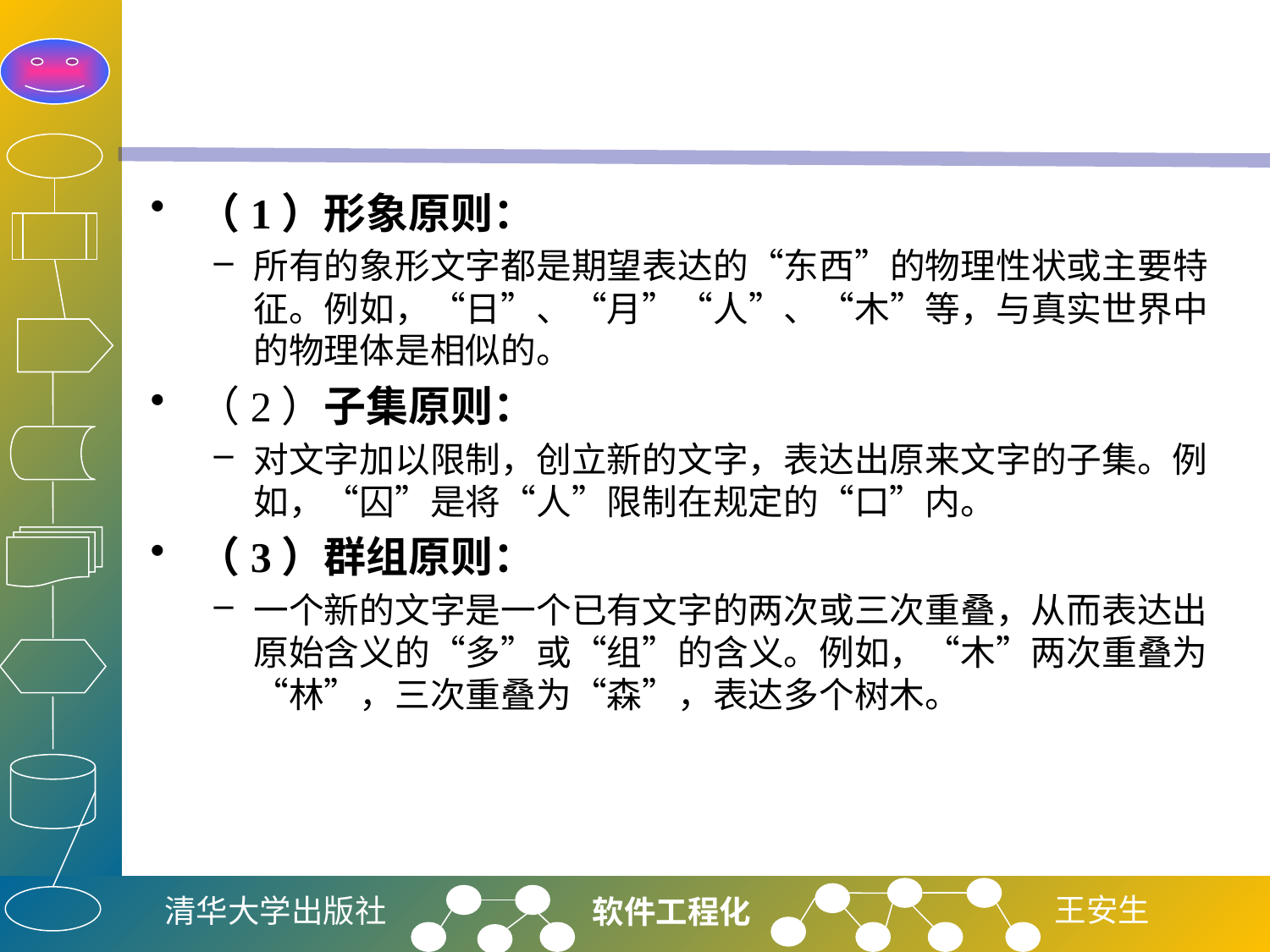

#
（1）形象原则：
所有的象形文字都是期望表达的“东西”的物理性状或主要特征。例如，“日”、“月”“人”、“木”等，与真实世界中的物理体是相似的。
（2）子集原则：
对文字加以限制，创立新的文字，表达出原来文字的子集。例如，“囚”是将“人”限制在规定的“口”内。
（3）群组原则：
一个新的文字是一个已有文字的两次或三次重叠，从而表达出原始含义的“多”或“组”的含义。例如，“木”两次重叠为“林”，三次重叠为“森”，表达多个树木。